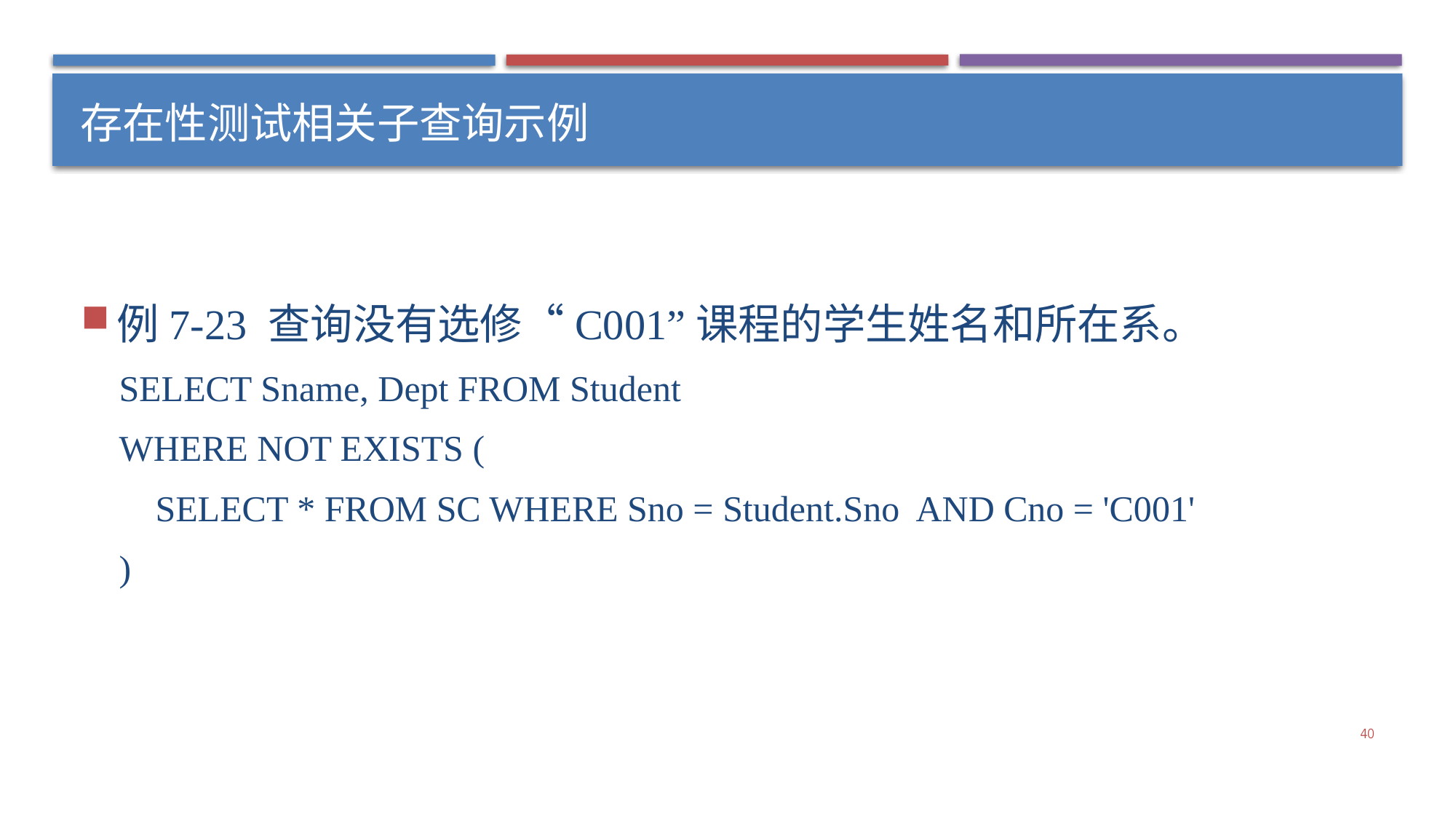

# 存在性测试相关子查询示例
例7-23 查询没有选修“C001”课程的学生姓名和所在系。
SELECT Sname, Dept FROM Student
WHERE NOT EXISTS (
    SELECT * FROM SC WHERE Sno = Student.Sno  AND Cno = 'C001'
)
40